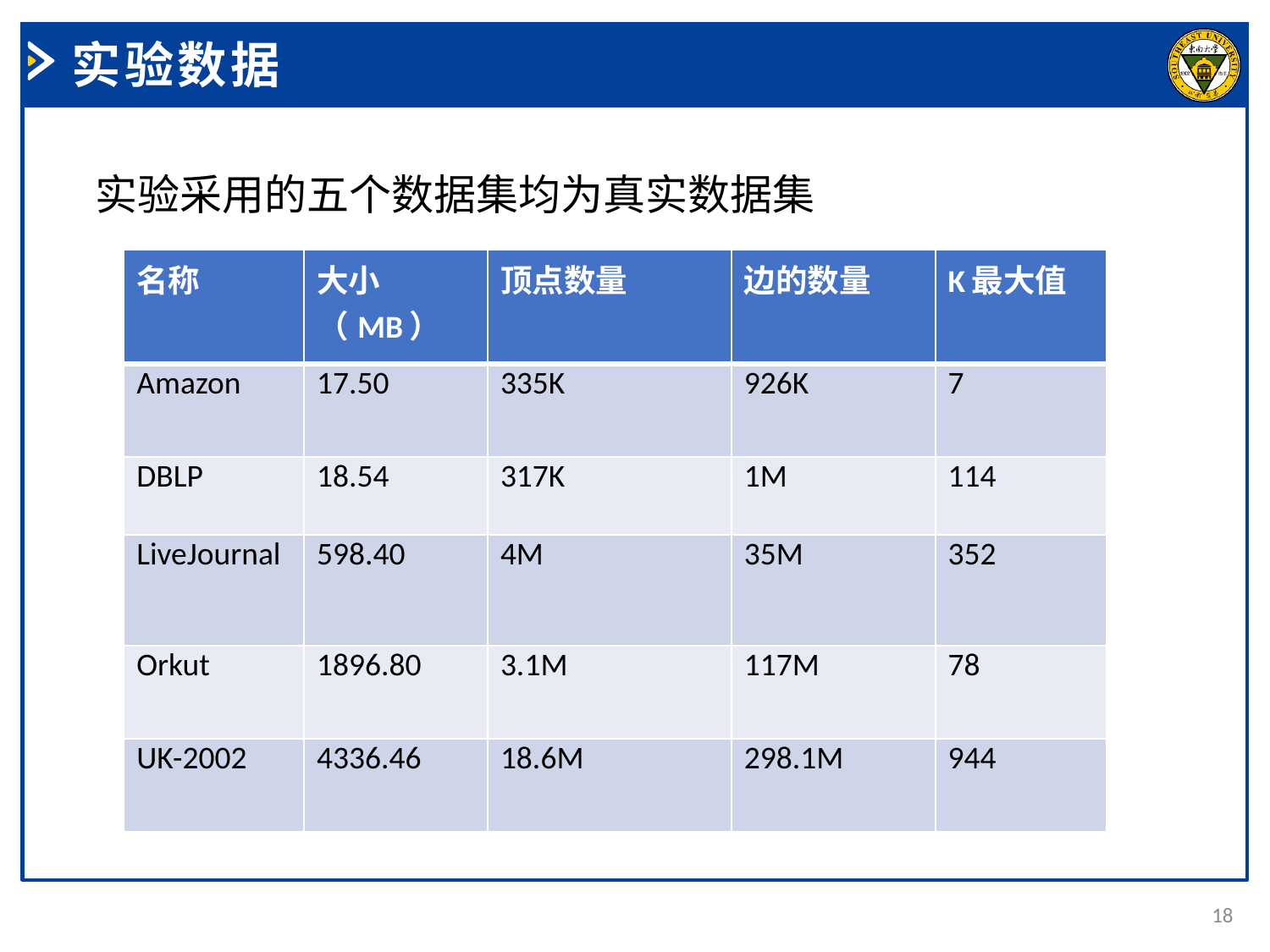

实验数据
实验采用的五个数据集均为真实数据集
| 名称 | 大小（MB） | 顶点数量 | 边的数量 | K最大值 |
| --- | --- | --- | --- | --- |
| Amazon | 17.50 | 335K | 926K | 7 |
| DBLP | 18.54 | 317K | 1M | 114 |
| LiveJournal | 598.40 | 4M | 35M | 352 |
| Orkut | 1896.80 | 3.1M | 117M | 78 |
| UK-2002 | 4336.46 | 18.6M | 298.1M | 944 |
18